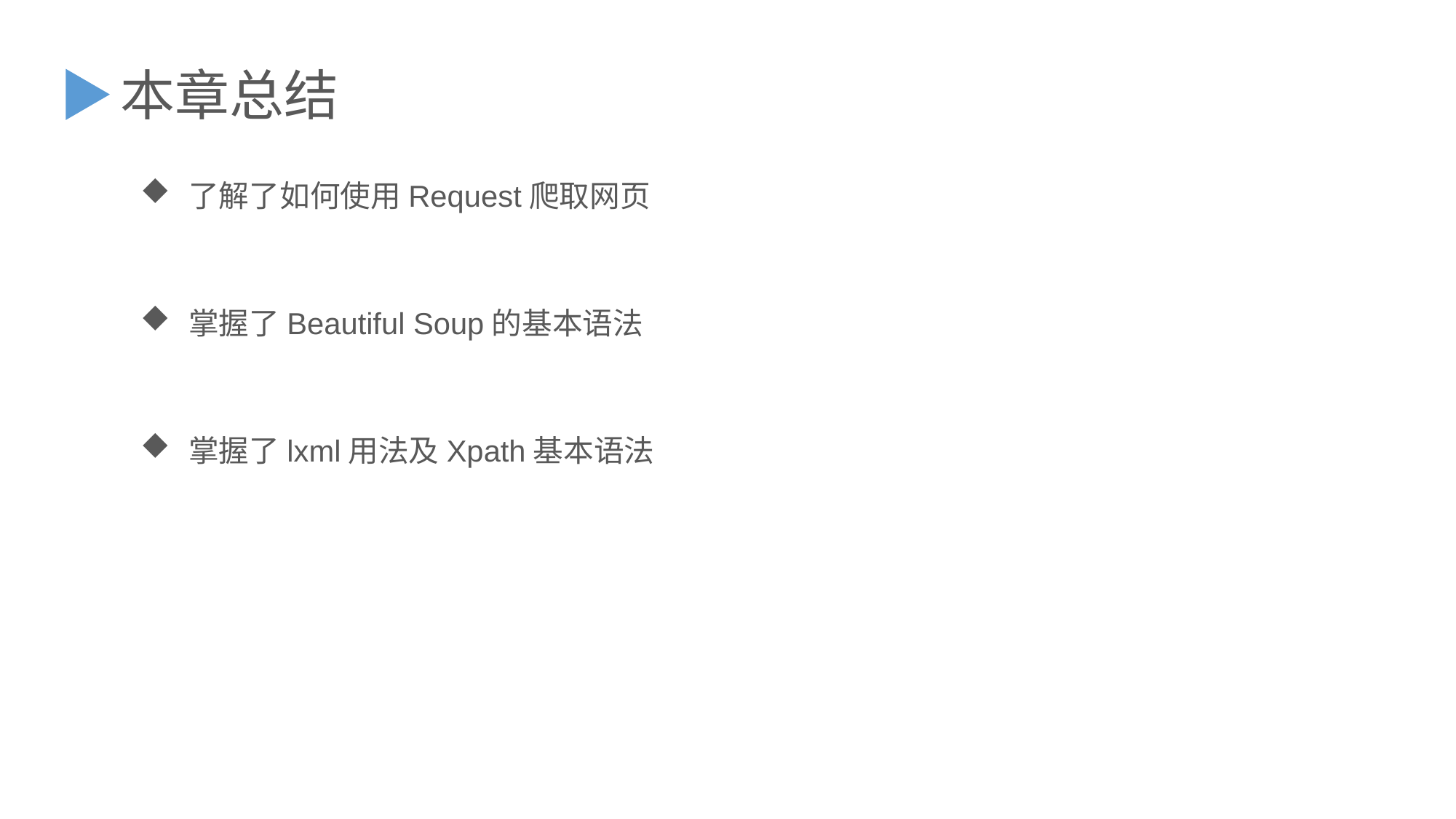

本章总结

 了解了如何使用Request爬取网页

 掌握了Beautiful Soup的基本语法

 掌握了lxml用法及Xpath基本语法